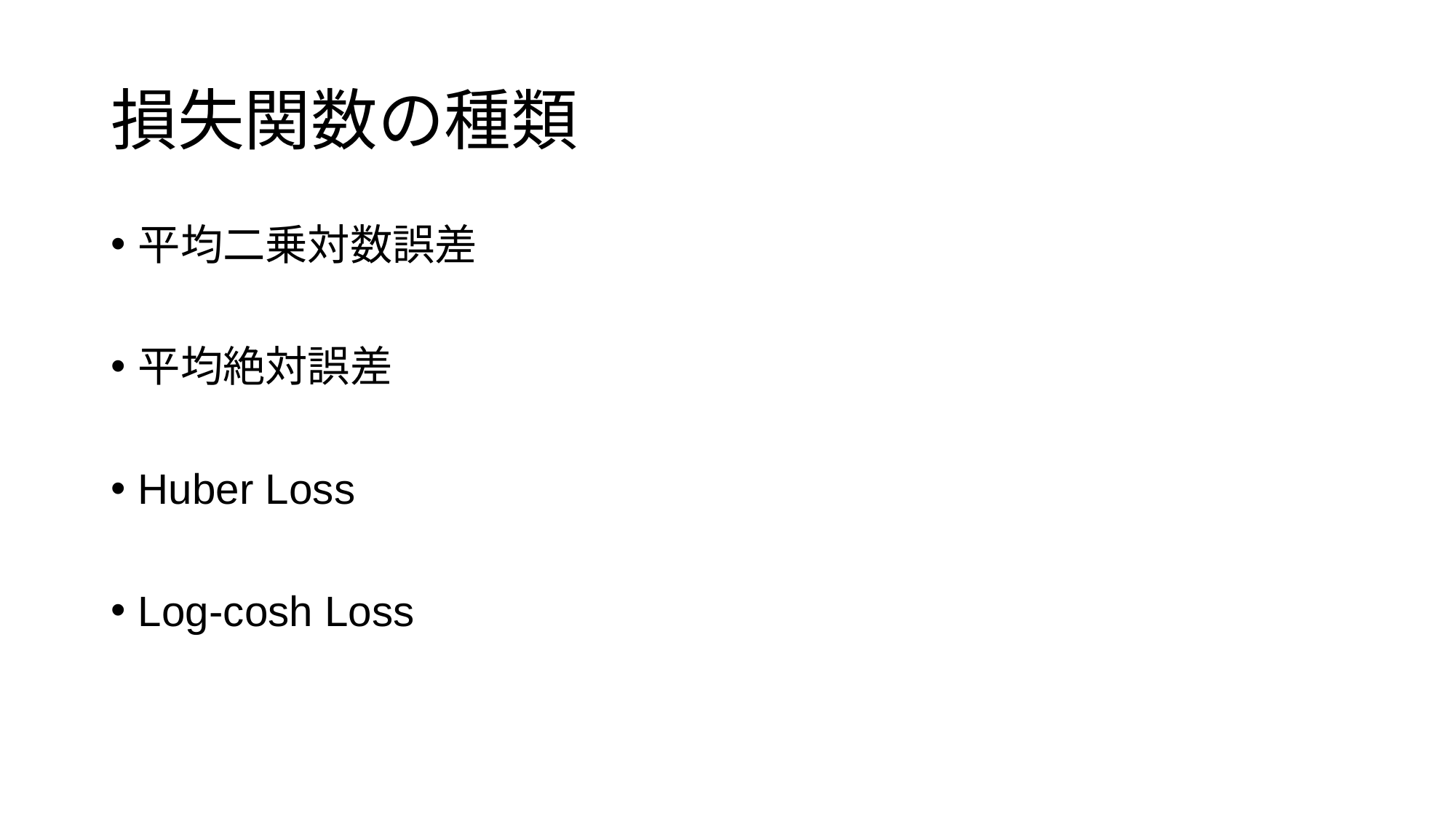

# 損失関数の種類
平均二乗対数誤差

平均絶対誤差

Huber Loss

Log-cosh Loss